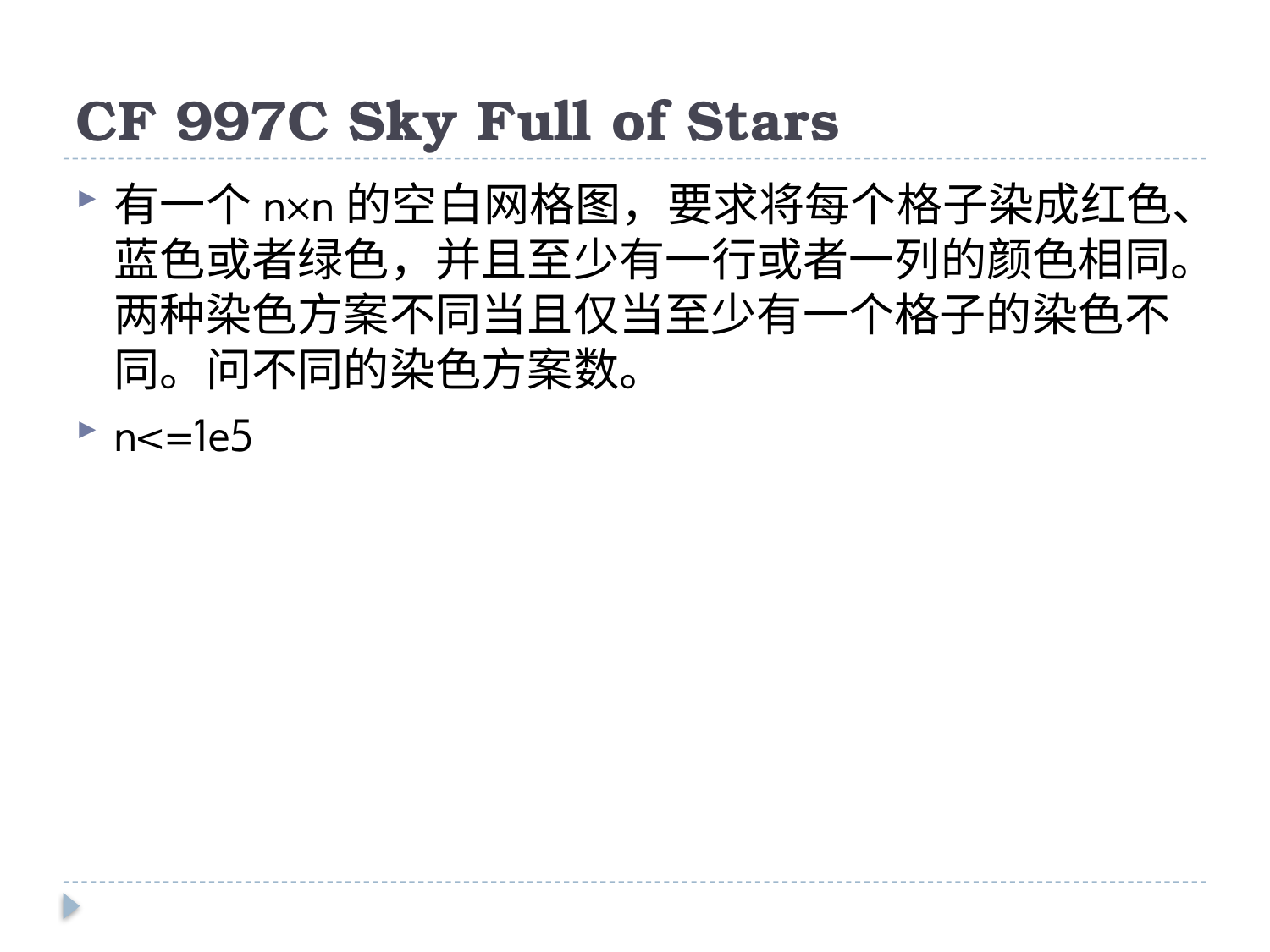

# CF 997C Sky Full of Stars
有一个n×n的空白网格图，要求将每个格子染成红色、蓝色或者绿色，并且至少有一行或者一列的颜色相同。两种染色方案不同当且仅当至少有一个格子的染色不同。问不同的染色方案数。
n<=1e5